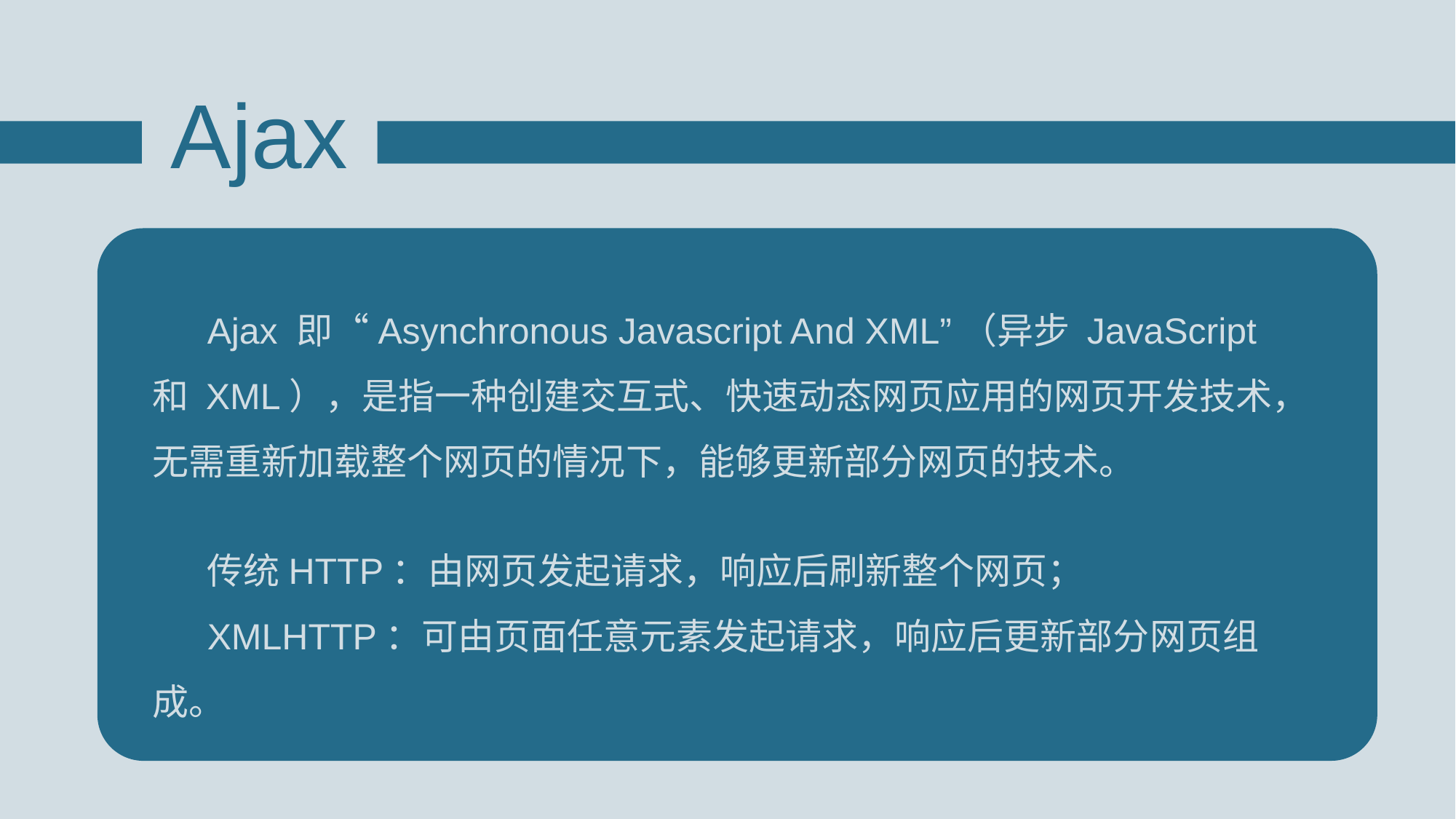

Ajax

Ajax 即“Asynchronous Javascript And XML”（异步 JavaScript 和 XML），是指一种创建交互式、快速动态网页应用的网页开发技术，无需重新加载整个网页的情况下，能够更新部分网页的技术。

传统HTTP：由网页发起请求，响应后刷新整个网页；
XMLHTTP：可由页面任意元素发起请求，响应后更新部分网页组成。